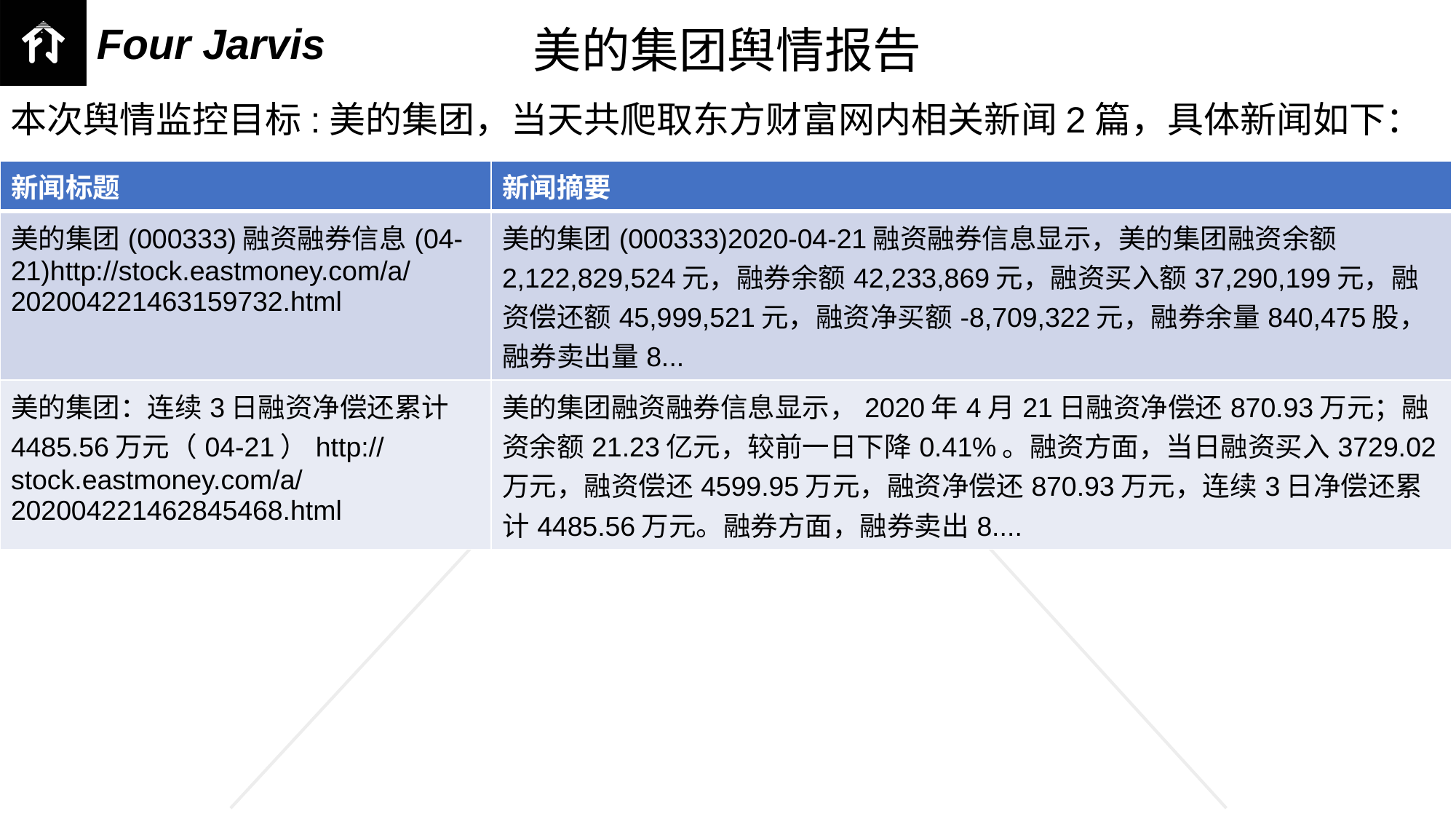

美的集团舆情报告
本次舆情监控目标:美的集团，当天共爬取东方财富网内相关新闻2篇，具体新闻如下：
| 新闻标题 | 新闻摘要 |
| --- | --- |
| 美的集团(000333)融资融券信息(04-21)http://stock.eastmoney.com/a/202004221463159732.html | 美的集团(000333)2020-04-21融资融券信息显示，美的集团融资余额2,122,829,524元，融券余额42,233,869元，融资买入额37,290,199元，融资偿还额45,999,521元，融资净买额-8,709,322元，融券余量840,475股，融券卖出量8... |
| 美的集团：连续3日融资净偿还累计4485.56万元（04-21）http://stock.eastmoney.com/a/202004221462845468.html | 美的集团融资融券信息显示，2020年4月21日融资净偿还870.93万元；融资余额21.23亿元，较前一日下降0.41%。融资方面，当日融资买入3729.02万元，融资偿还4599.95万元，融资净偿还870.93万元，连续3日净偿还累计4485.56万元。融券方面，融券卖出8.... |